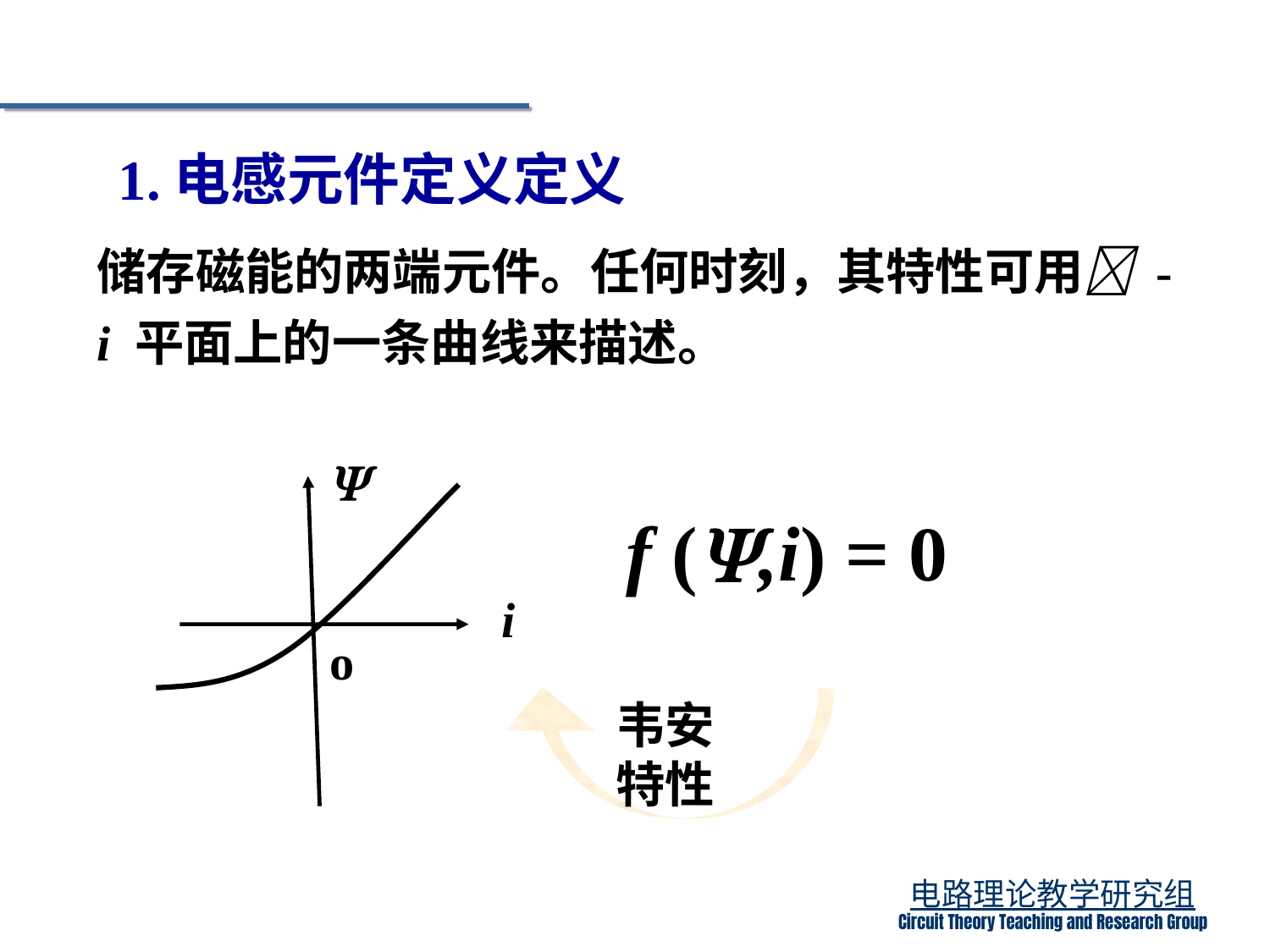

1.电感元件定义定义
储存磁能的两端元件。任何时刻，其特性可用Ψ - i 平面上的一条曲线来描述。
Ψ

i

f (Ψ,i) = 0
o
韦安
特性